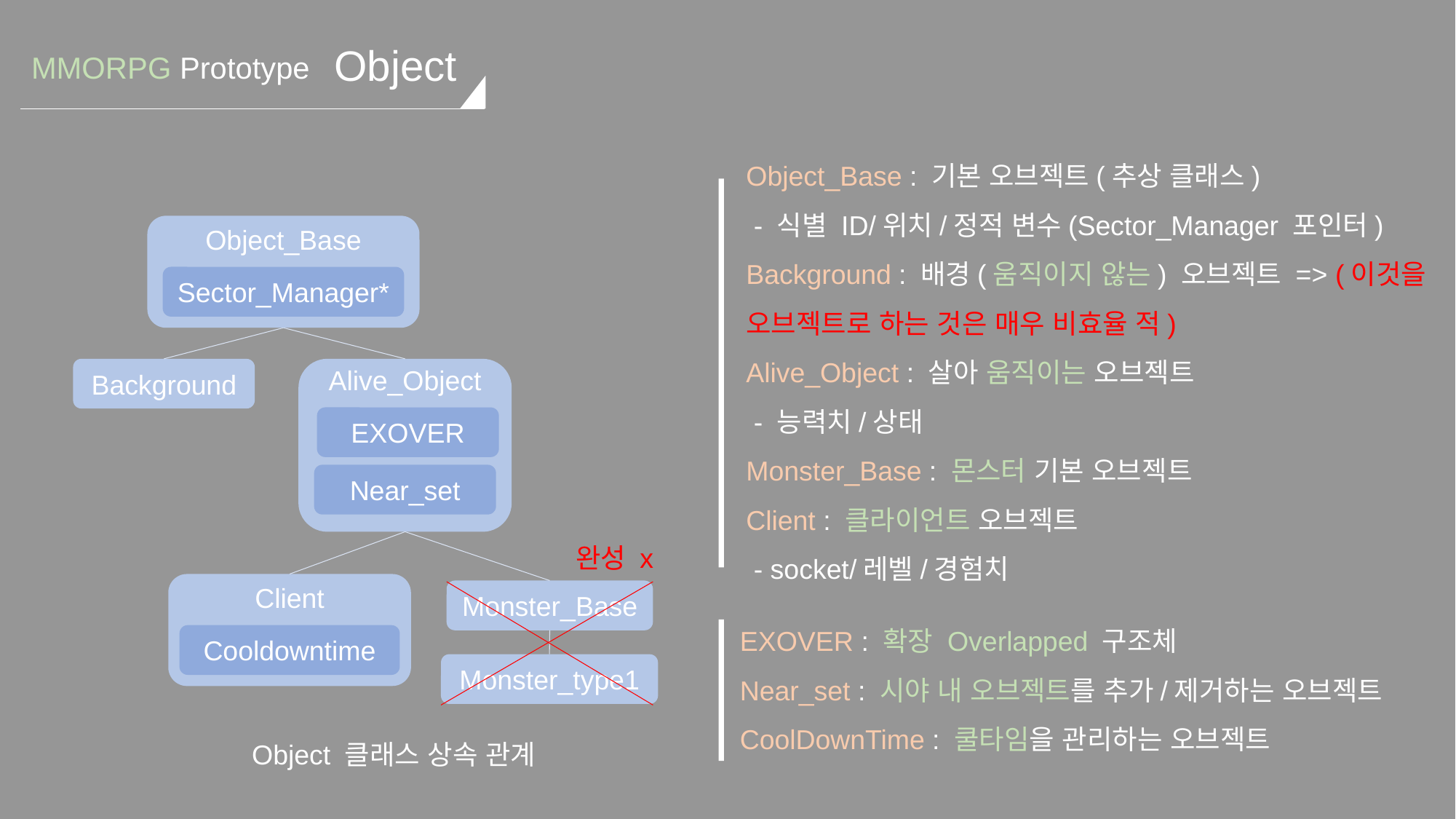

# Object
MMORPG Prototype

Object_Base : 기본 오브젝트(추상 클래스)
 - 식별 ID/위치/정적 변수(Sector_Manager 포인터)
Background : 배경(움직이지 않는) 오브젝트 => (이것을 오브젝트로 하는 것은 매우 비효율 적)
Alive_Object : 살아 움직이는 오브젝트
 - 능력치/상태
Monster_Base : 몬스터 기본 오브젝트
Client : 클라이언트 오브젝트
 - socket/레벨/경험치
Object_Base

Sector_Manager*
Background
Alive_Object

Near_set
EXOVER
Client

Cooldowntime
Monster_Base
Monster_type1
완성 x

EXOVER : 확장 Overlapped 구조체
Near_set : 시야 내 오브젝트를 추가/제거하는 오브젝트
CoolDownTime : 쿨타임을 관리하는 오브젝트

  Object 클래스 상속 관계